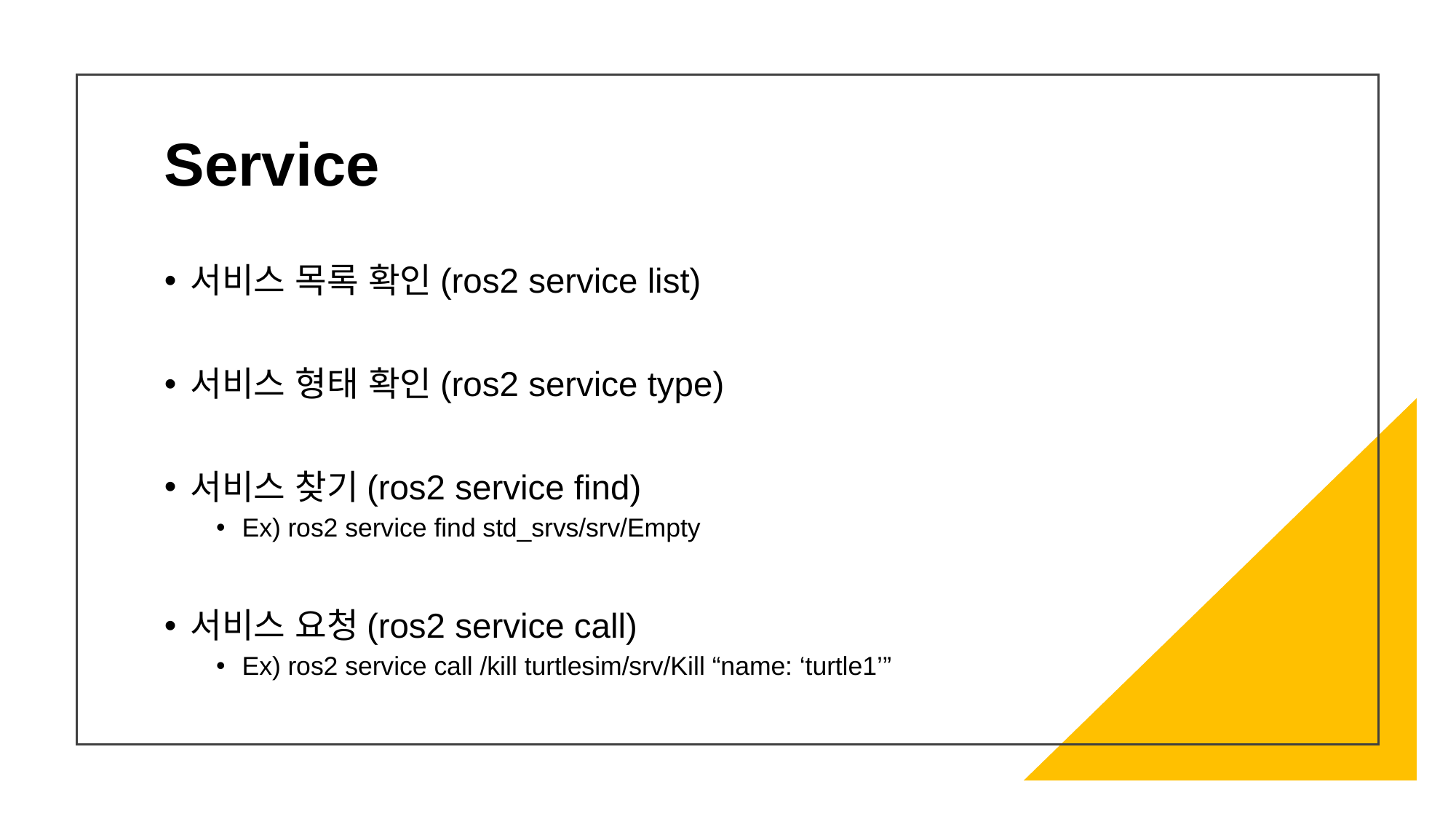

# Service
서비스 목록 확인(ros2 service list)

서비스 형태 확인(ros2 service type)

서비스 찾기(ros2 service find)
Ex) ros2 service find std_srvs/srv/Empty

서비스 요청(ros2 service call)
Ex) ros2 service call /kill turtlesim/srv/Kill “name: ‘turtle1’”